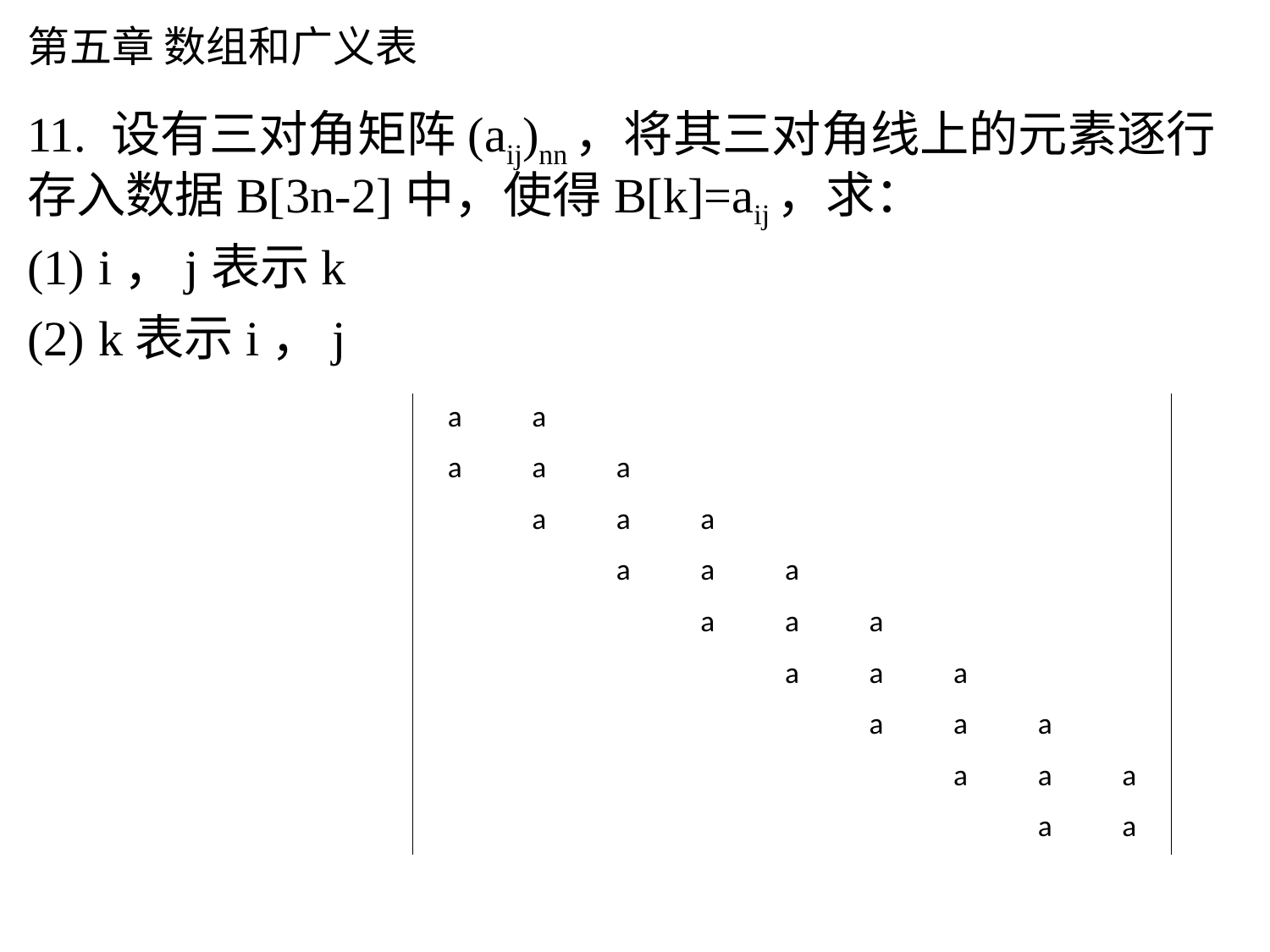

# 第五章 数组和广义表
11. 设有三对角矩阵(aij)nn，将其三对角线上的元素逐行存入数据B[3n-2]中，使得B[k]=aij，求：
i，j表示k
k表示i，j

| a | a |  |  |  |  |  |  |  |
| --- | --- | --- | --- | --- | --- | --- | --- | --- |
| a | a | a |  |  |  |  |  |  |
|  | a | a | a |  |  |  |  |  |
|  |  | a | a | a |  |  |  |  |
|  |  |  | a | a | a |  |  |  |
|  |  |  |  | a | a | a |  |  |
|  |  |  |  |  | a | a | a |  |
|  |  |  |  |  |  | a | a | a |
|  |  |  |  |  |  |  | a | a |